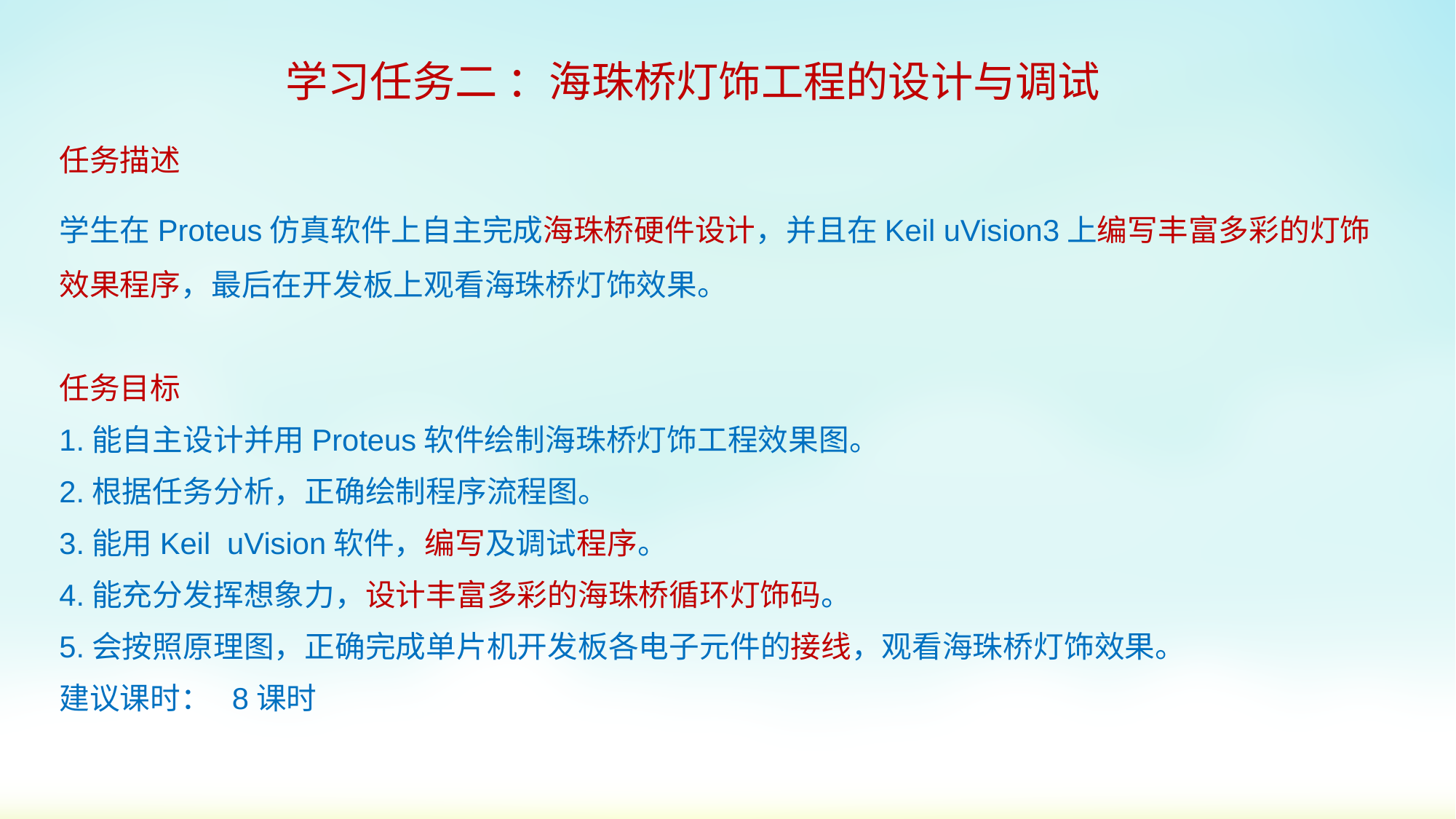

# 学习任务二 ：海珠桥灯饰工程的设计与调试
任务描述
学生在Proteus仿真软件上自主完成海珠桥硬件设计，并且在Keil uVision3上编写丰富多彩的灯饰效果程序，最后在开发板上观看海珠桥灯饰效果。

任务目标
1.能自主设计并用Proteus软件绘制海珠桥灯饰工程效果图。
2.根据任务分析，正确绘制程序流程图。
3.能用Keil  uVision软件，编写及调试程序。
4.能充分发挥想象力，设计丰富多彩的海珠桥循环灯饰码。
5.会按照原理图，正确完成单片机开发板各电子元件的接线，观看海珠桥灯饰效果。
建议课时：  8课时